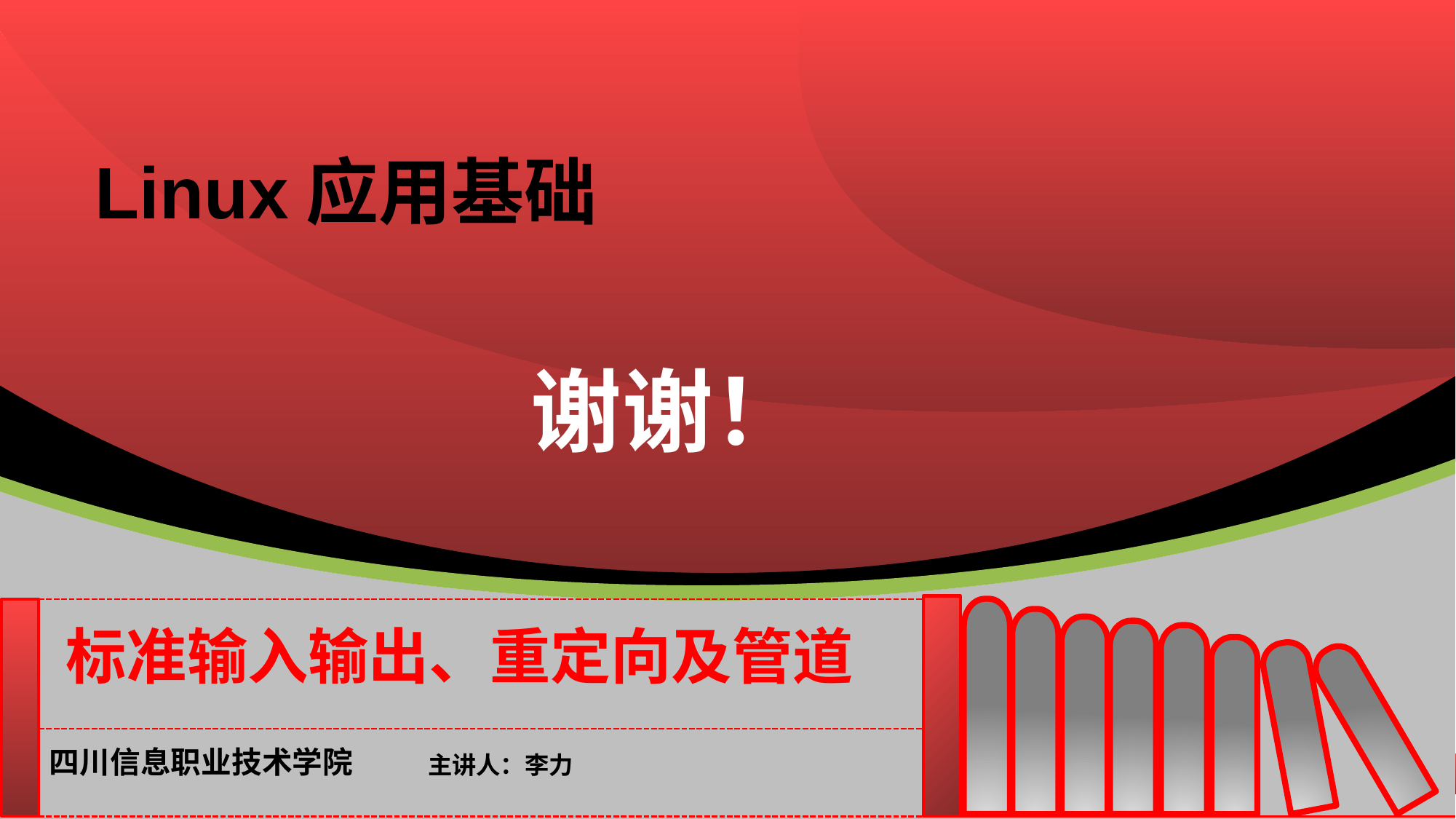

Linux应用基础
谢谢！

标准输入输出、重定向及管道

四川信息职业技术学院
主讲人：李力